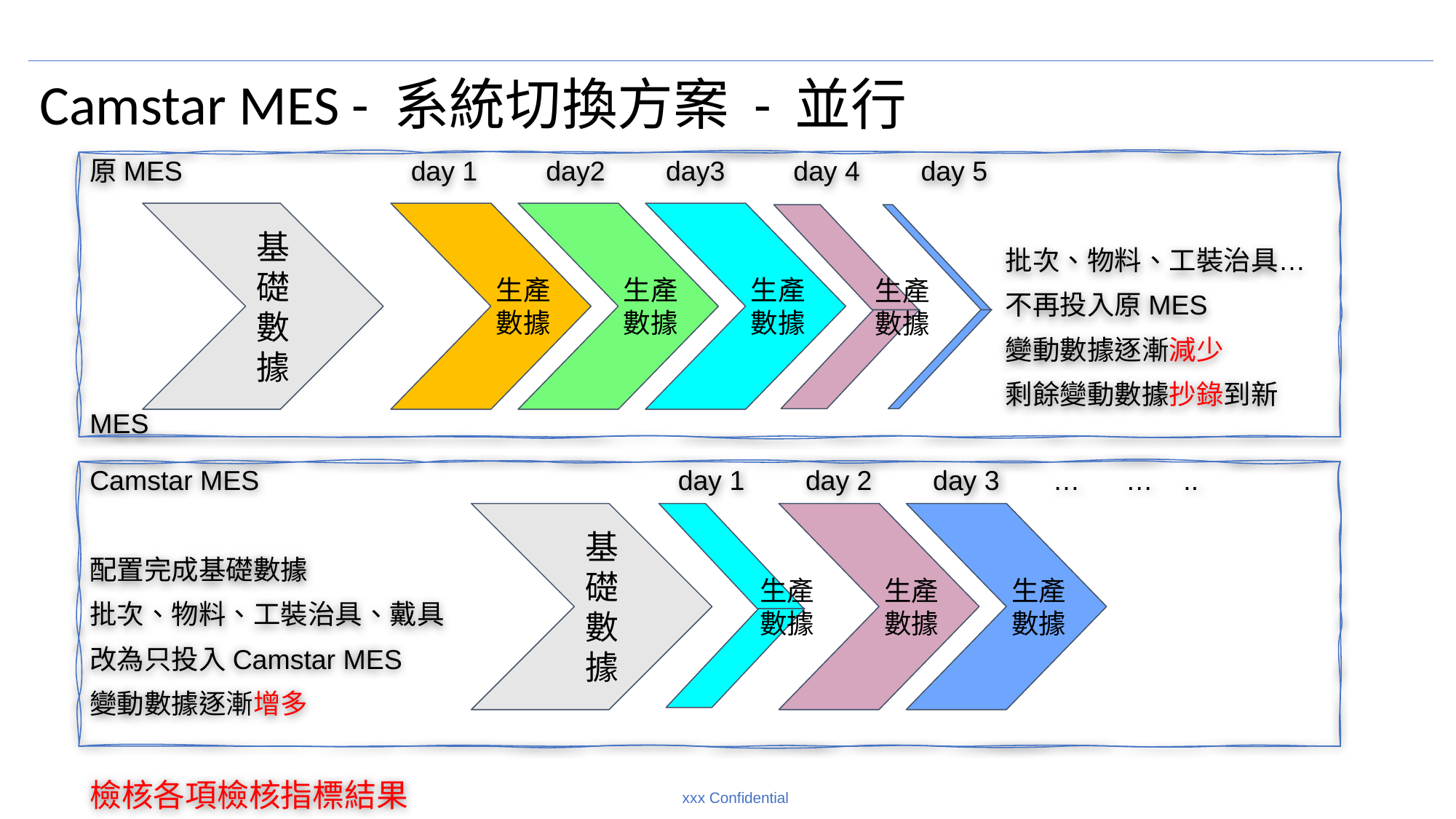

# Camstar MES - 系統切換方案 - 並行
原MES                              day 1         day2        day3         day 4        day 5

                                                                                                                       批次、物料、工裝治具…
                                                                                                                       不再投入原MES
                                                                                                                       變動數據逐漸減少
                                                                                                                       剩餘變動數據抄錄到新MES
基礎數據

生產
數據

生產
數據

生產
數據

生產
數據
Camstar MES                                                       day 1        day 2        day 3       …      …    ..

配置完成基礎數據
批次、物料、工裝治具、戴具
改為只投入Camstar MES
變動數據逐漸增多

檢核各項檢核指標結果

基礎數據

生產
數據

生產
數據
生產
數據